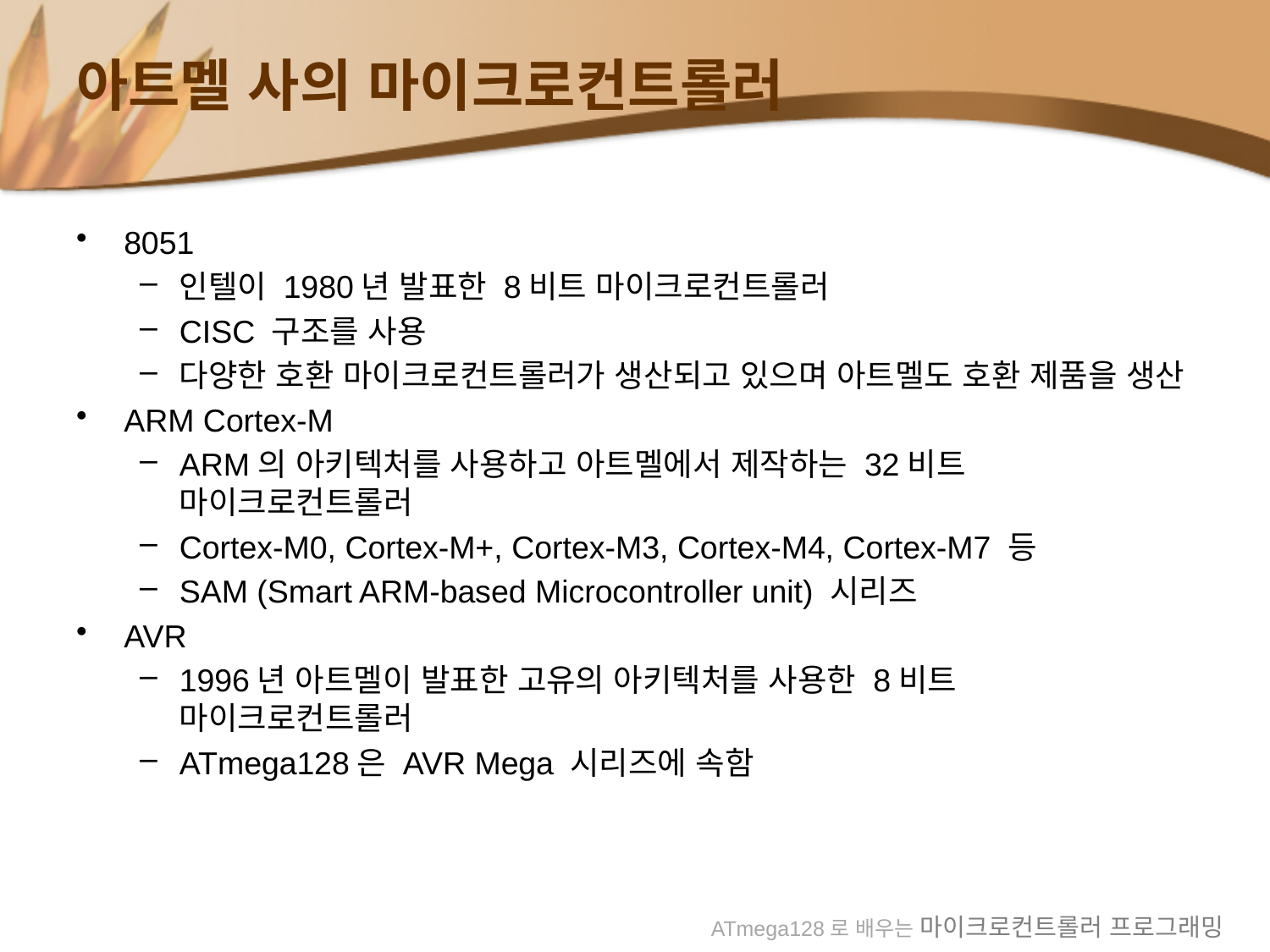

# 아트멜 사의 마이크로컨트롤러
8051
인텔이 1980년 발표한 8비트 마이크로컨트롤러
CISC 구조를 사용
다양한 호환 마이크로컨트롤러가 생산되고 있으며 아트멜도 호환 제품을 생산
ARM Cortex-M
ARM의 아키텍처를 사용하고 아트멜에서 제작하는 32비트 마이크로컨트롤러
Cortex-M0, Cortex-M+, Cortex-M3, Cortex-M4, Cortex-M7 등
SAM (Smart ARM-based Microcontroller unit) 시리즈
AVR
1996년 아트멜이 발표한 고유의 아키텍처를 사용한 8비트 마이크로컨트롤러
ATmega128은 AVR Mega 시리즈에 속함